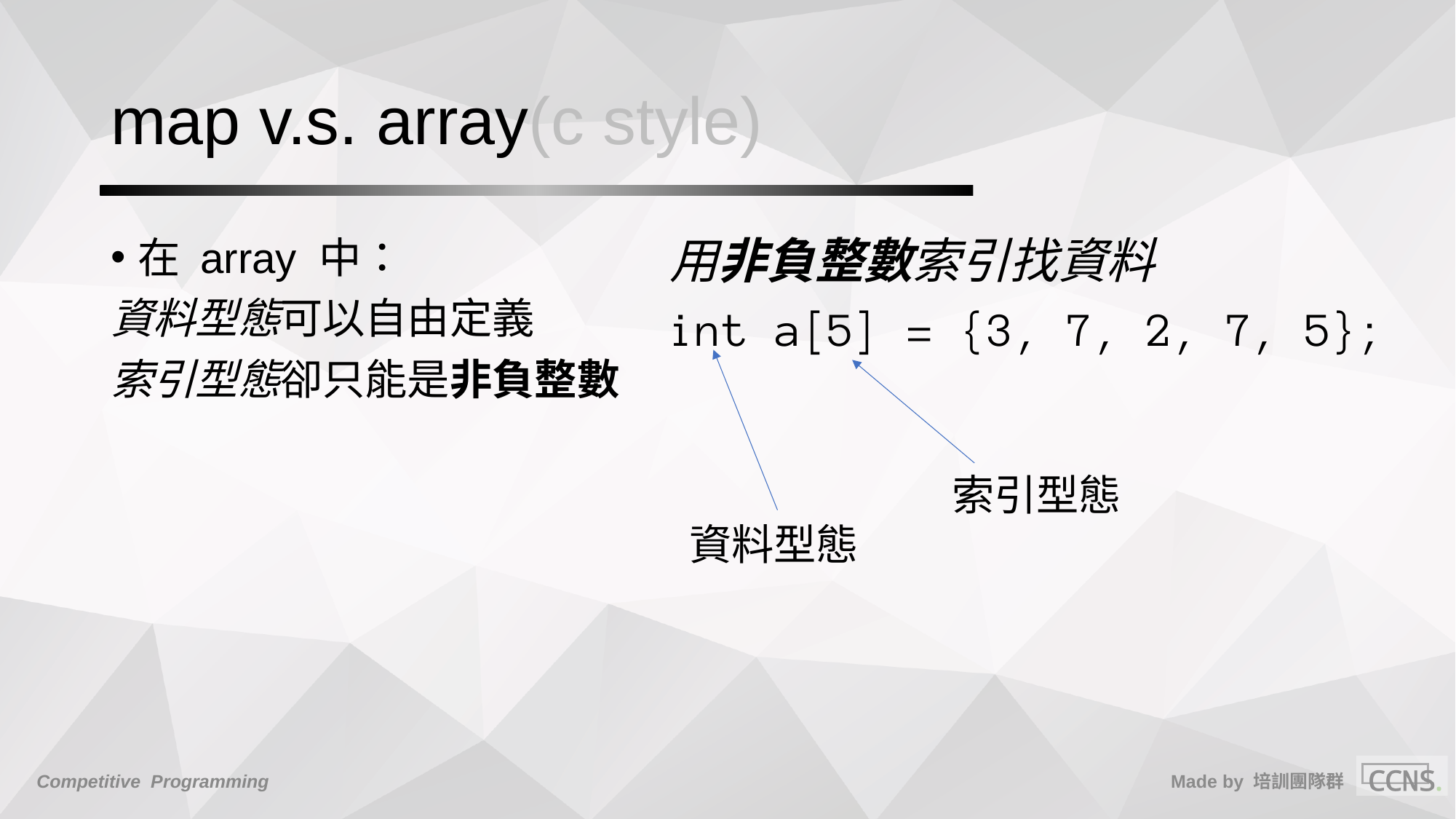

# map v.s. array(c style)
在 array 中：
資料型態可以自由定義
索引型態卻只能是非負整數

用非負整數索引找資料
int a[5] = {3, 7, 2, 7, 5};

索引型態
資料型態